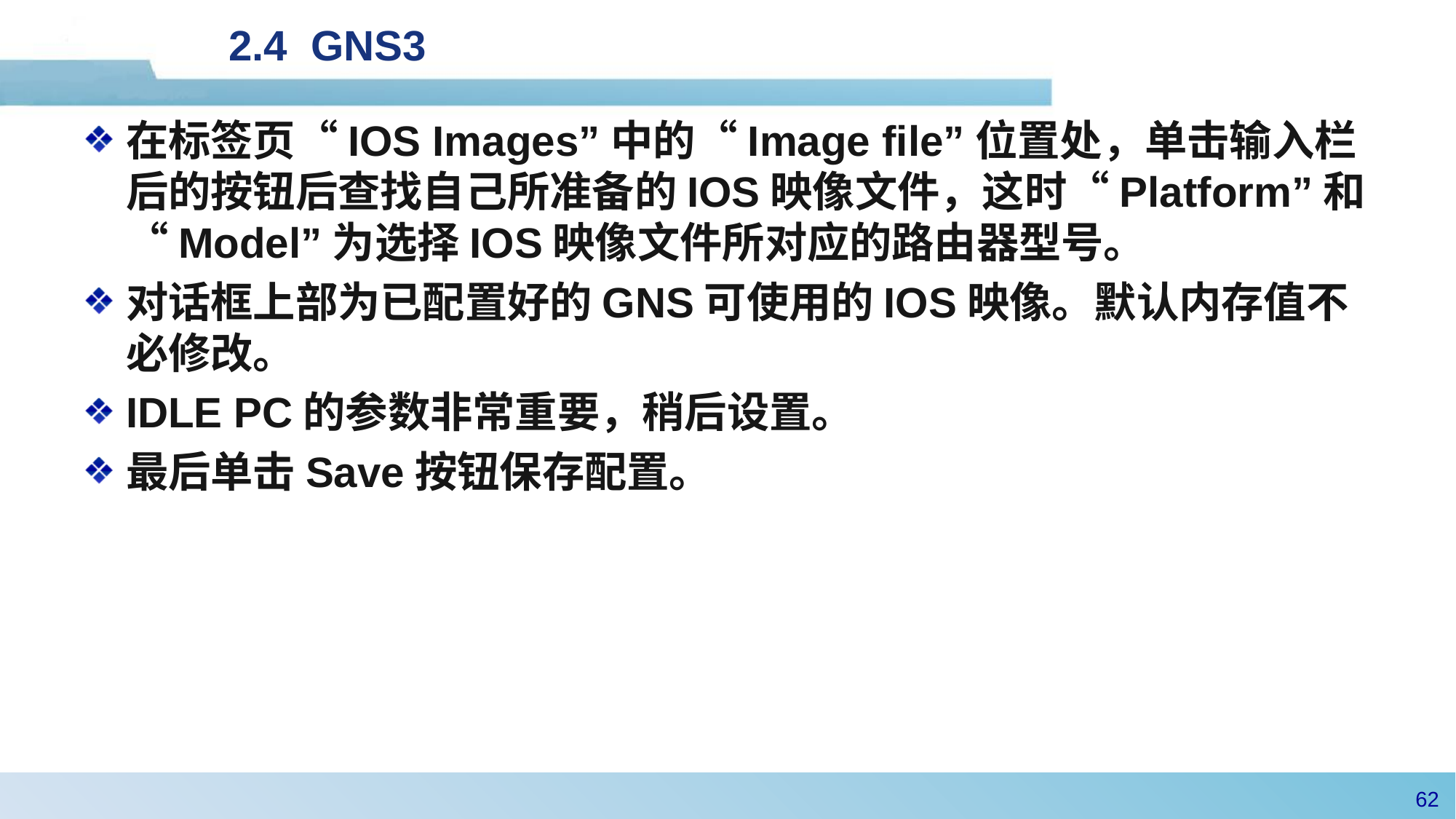

#
2.4  GNS3
在标签页“IOS Images”中的“Image file”位置处，单击输入栏后的按钮后查找自己所准备的IOS映像文件，这时“Platform”和“Model”为选择IOS映像文件所对应的路由器型号。
对话框上部为已配置好的GNS可使用的IOS映像。默认内存值不必修改。
IDLE PC的参数非常重要，稍后设置。
最后单击Save按钮保存配置。
62